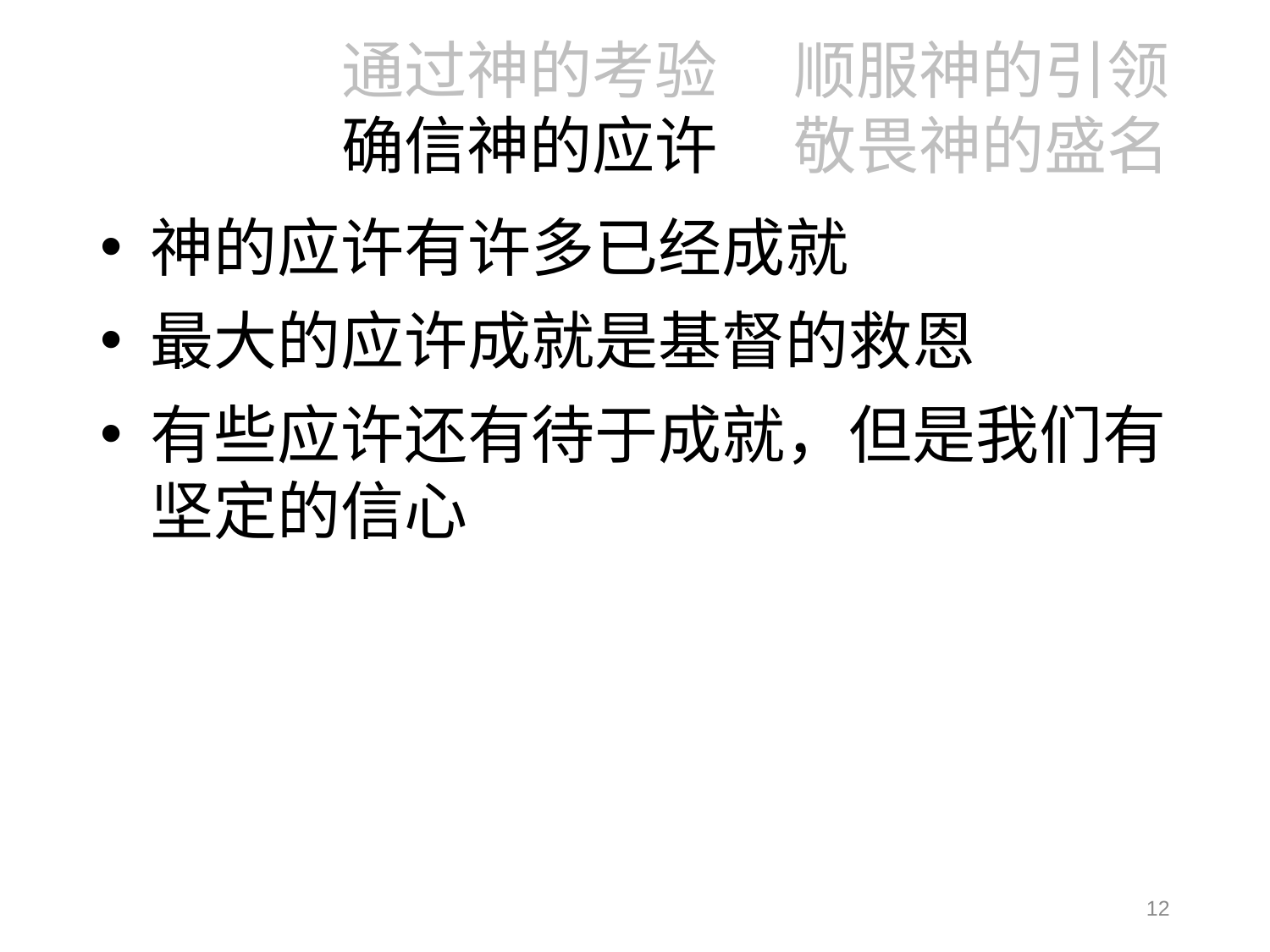

通过神的考验	顺服神的引领
确信神的应许	敬畏神的盛名
# 通过信心考验	顺服神的引领 确信神的应许	敬畏神的盛名
神的应许有许多已经成就
最大的应许成就是基督的救恩
有些应许还有待于成就，但是我们有坚定的信心
12